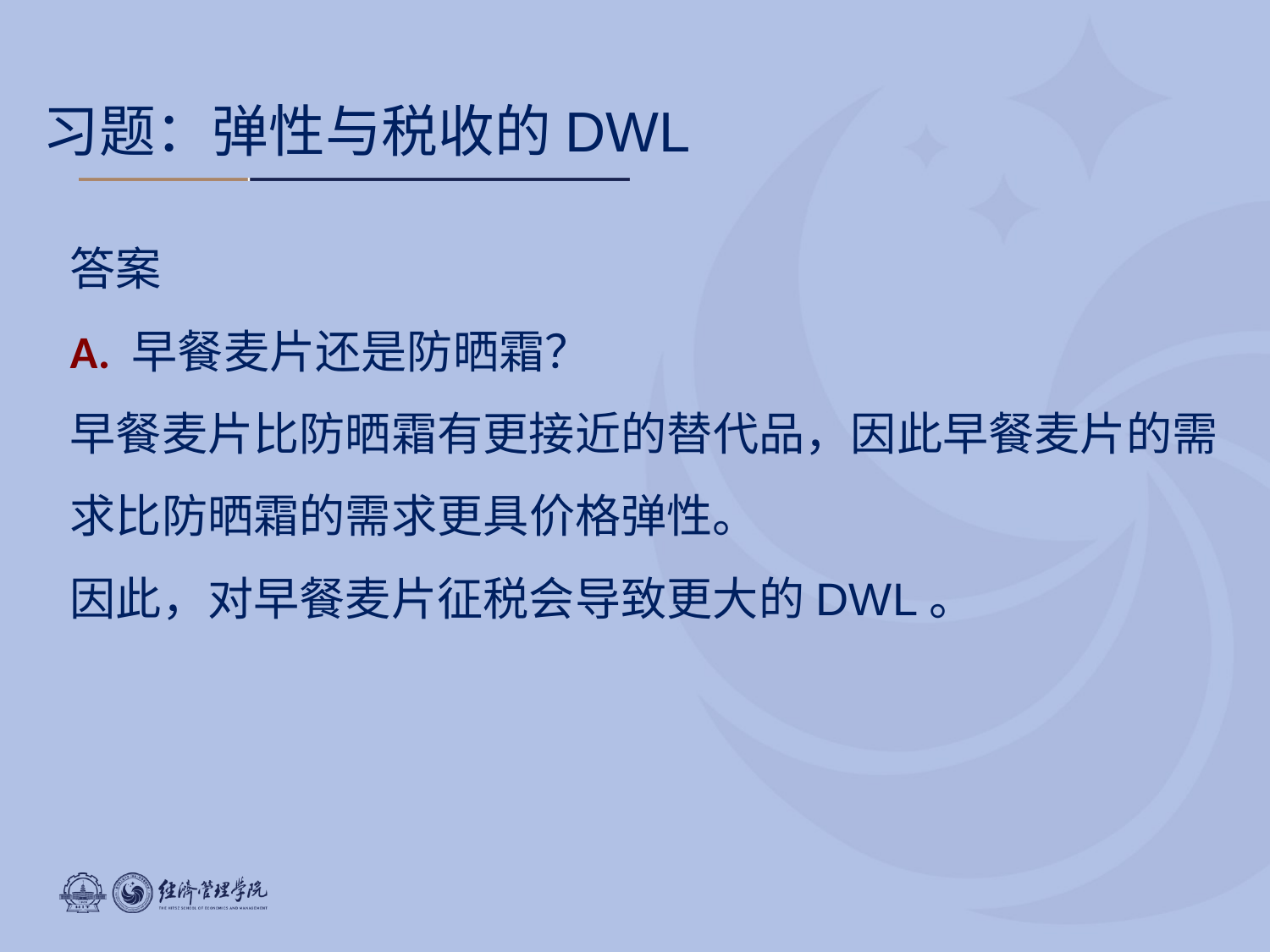

习题：弹性与税收的DWL
答案
A. 早餐麦片还是防晒霜？
早餐麦片比防晒霜有更接近的替代品，因此早餐麦片的需求比防晒霜的需求更具价格弹性。
因此，对早餐麦片征税会导致更大的DWL。